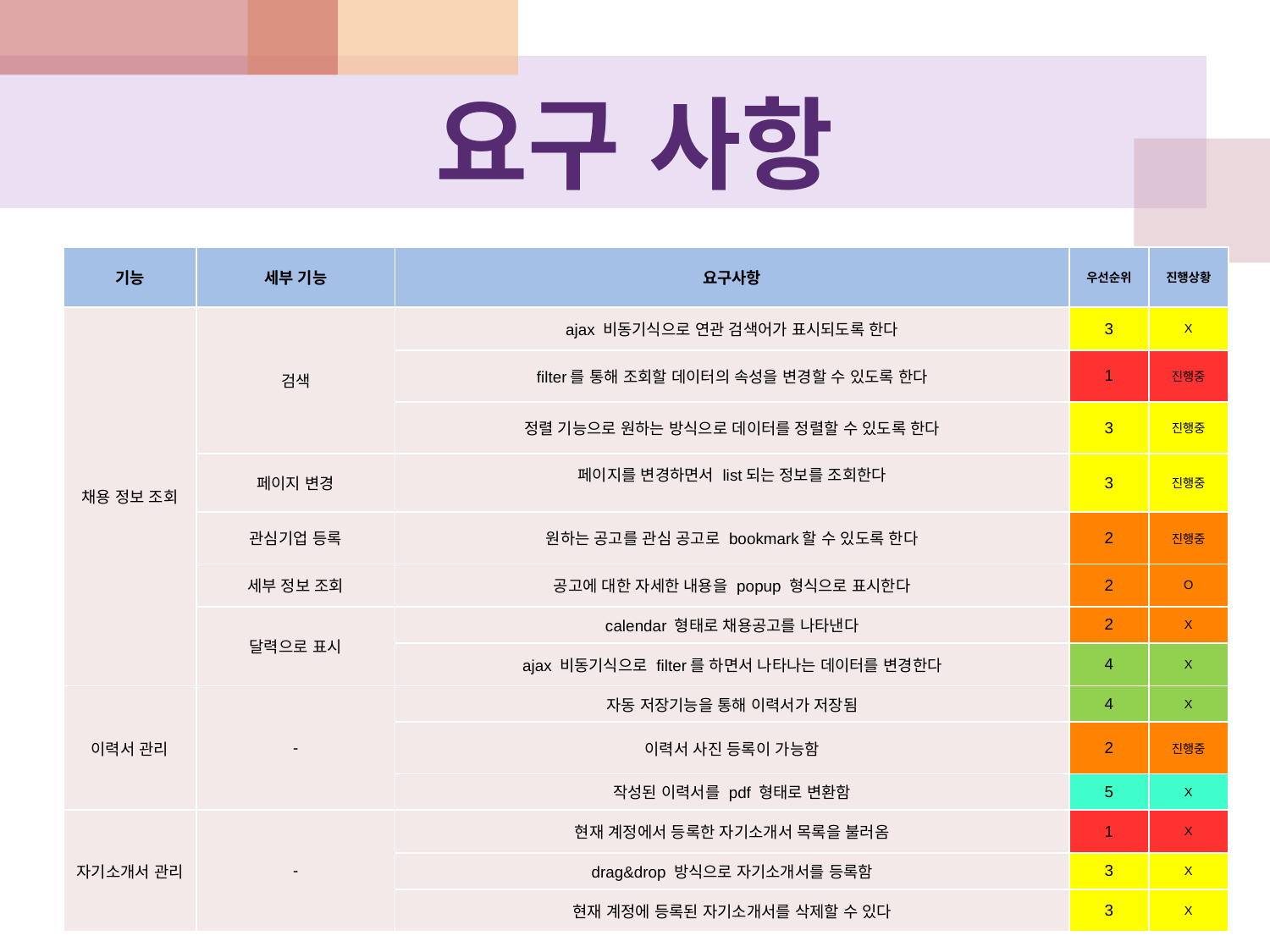

# 요구 사항
| 기능 | 세부 기능 | 요구사항 | 우선순위 | 진행상황 |
| --- | --- | --- | --- | --- |
| 채용 정보 조회 | 검색 | ajax 비동기식으로 연관 검색어가 표시되도록 한다 | 3 | X |
|  |  | filter를 통해 조회할 데이터의 속성을 변경할 수 있도록 한다 | 1 | 진행중 |
|  |  | 정렬 기능으로 원하는 방식으로 데이터를 정렬할 수 있도록 한다 | 3 | 진행중 |
|  | 페이지 변경 | 페이지를 변경하면서 list되는 정보를 조회한다 | 3 | 진행중 |
|  | 관심기업 등록 | 원하는 공고를 관심 공고로 bookmark할 수 있도록 한다 | 2 | 진행중 |
|  | 세부 정보 조회 | 공고에 대한 자세한 내용을 popup 형식으로 표시한다 | 2 | O |
|  | 달력으로 표시 | calendar 형태로 채용공고를 나타낸다 | 2 | X |
|  |  | ajax 비동기식으로 filter를 하면서 나타나는 데이터를 변경한다 | 4 | X |
| 이력서 관리 | - | 자동 저장기능을 통해 이력서가 저장됨 | 4 | X |
|  |  | 이력서 사진 등록이 가능함 | 2 | 진행중 |
|  |  | 작성된 이력서를 pdf 형태로 변환함 | 5 | X |
| 자기소개서 관리 | - | 현재 계정에서 등록한 자기소개서 목록을 불러옴 | 1 | X |
|  |  | drag&drop 방식으로 자기소개서를 등록함 | 3 | X |
|  |  | 현재 계정에 등록된 자기소개서를 삭제할 수 있다 | 3 | X |